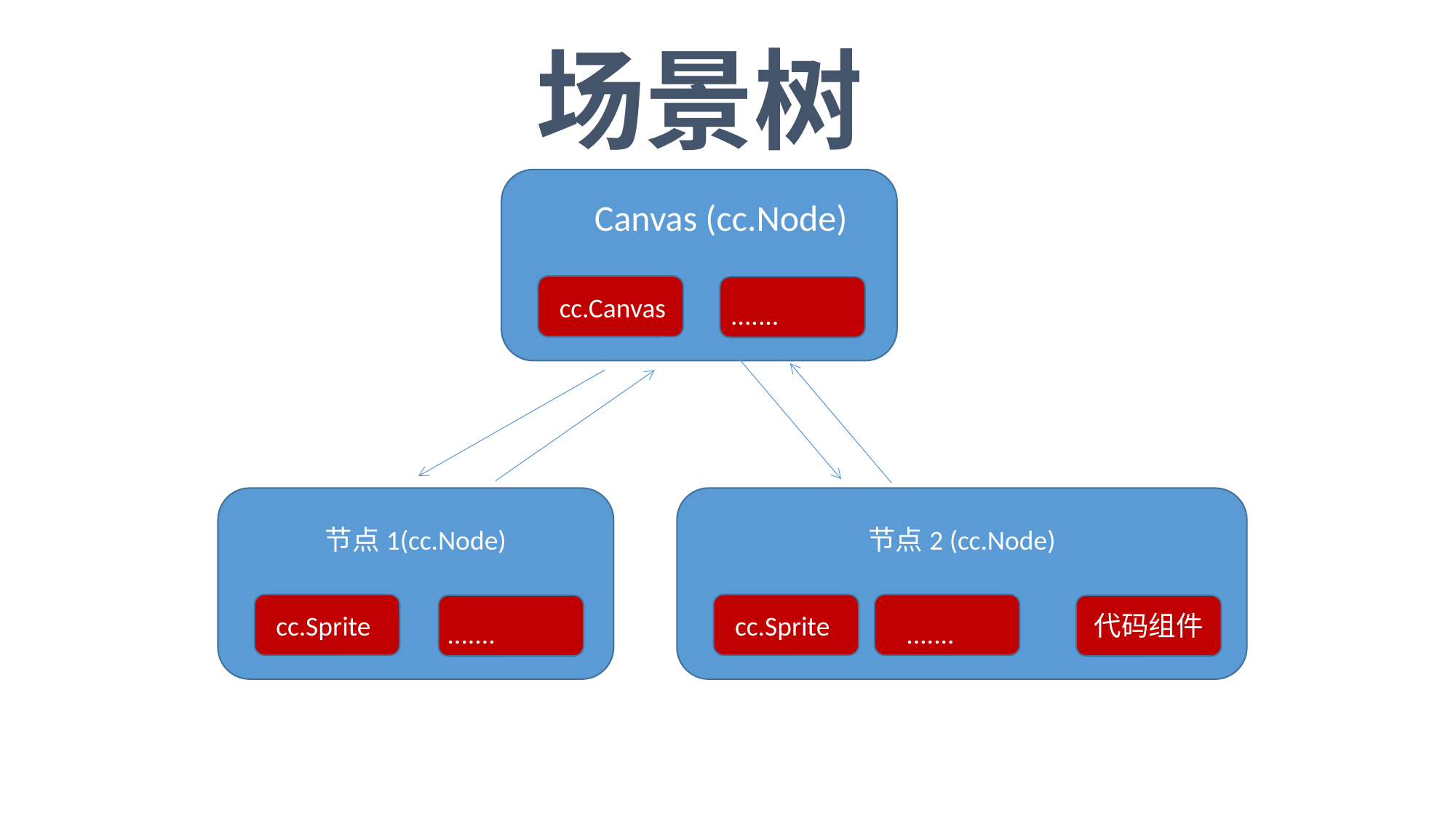

场景树

Canvas (cc.Node)

cc.Canvas
.......

节点1(cc.Node)
节点2 (cc.Node)

cc.Sprite
cc.Sprite
代码组件
.......
.......